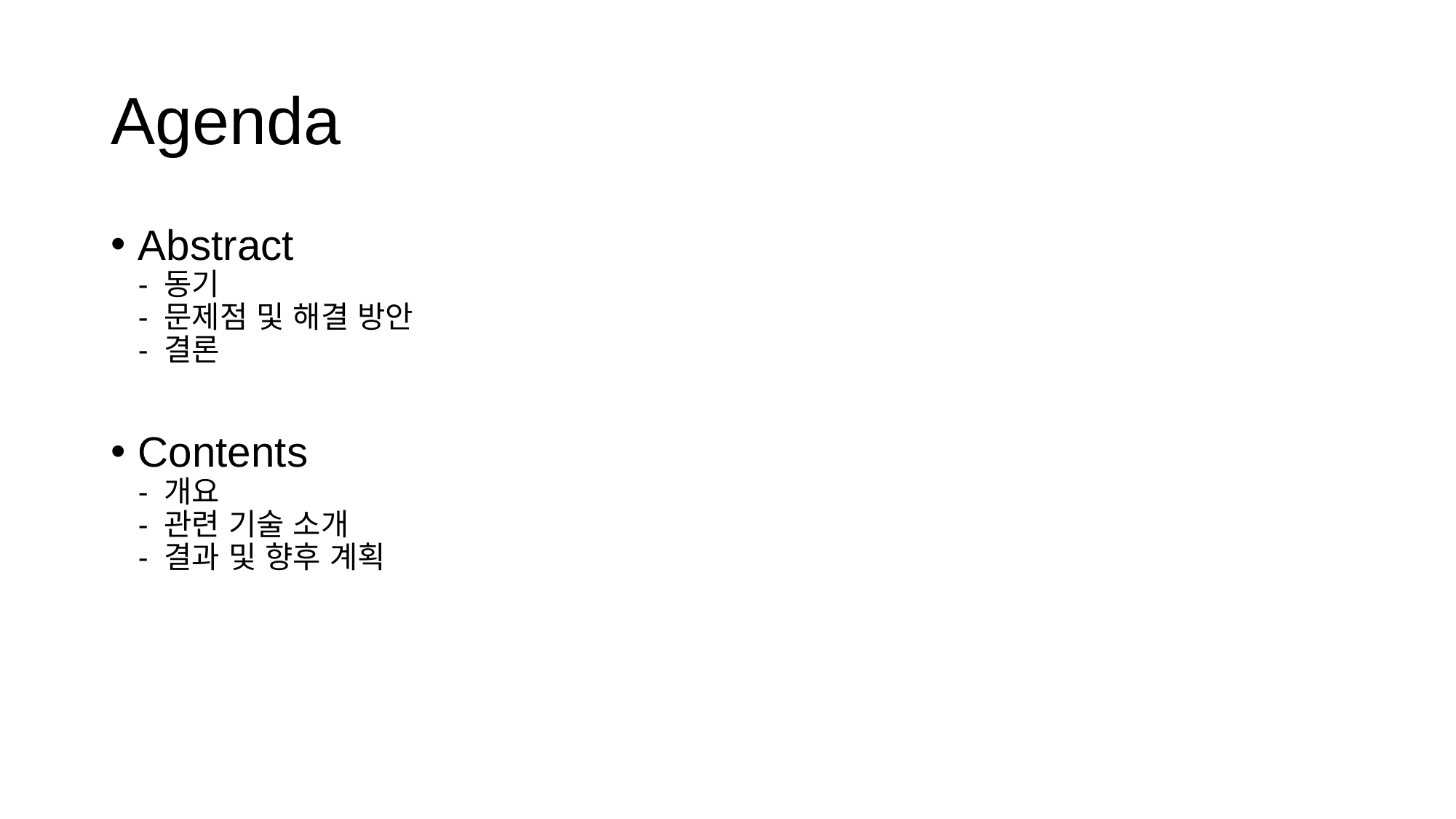

# Agenda
Abstract
- 동기
- 문제점 및 해결 방안
- 결론

Contents
- 개요
- 관련 기술 소개
- 결과 및 향후 계획